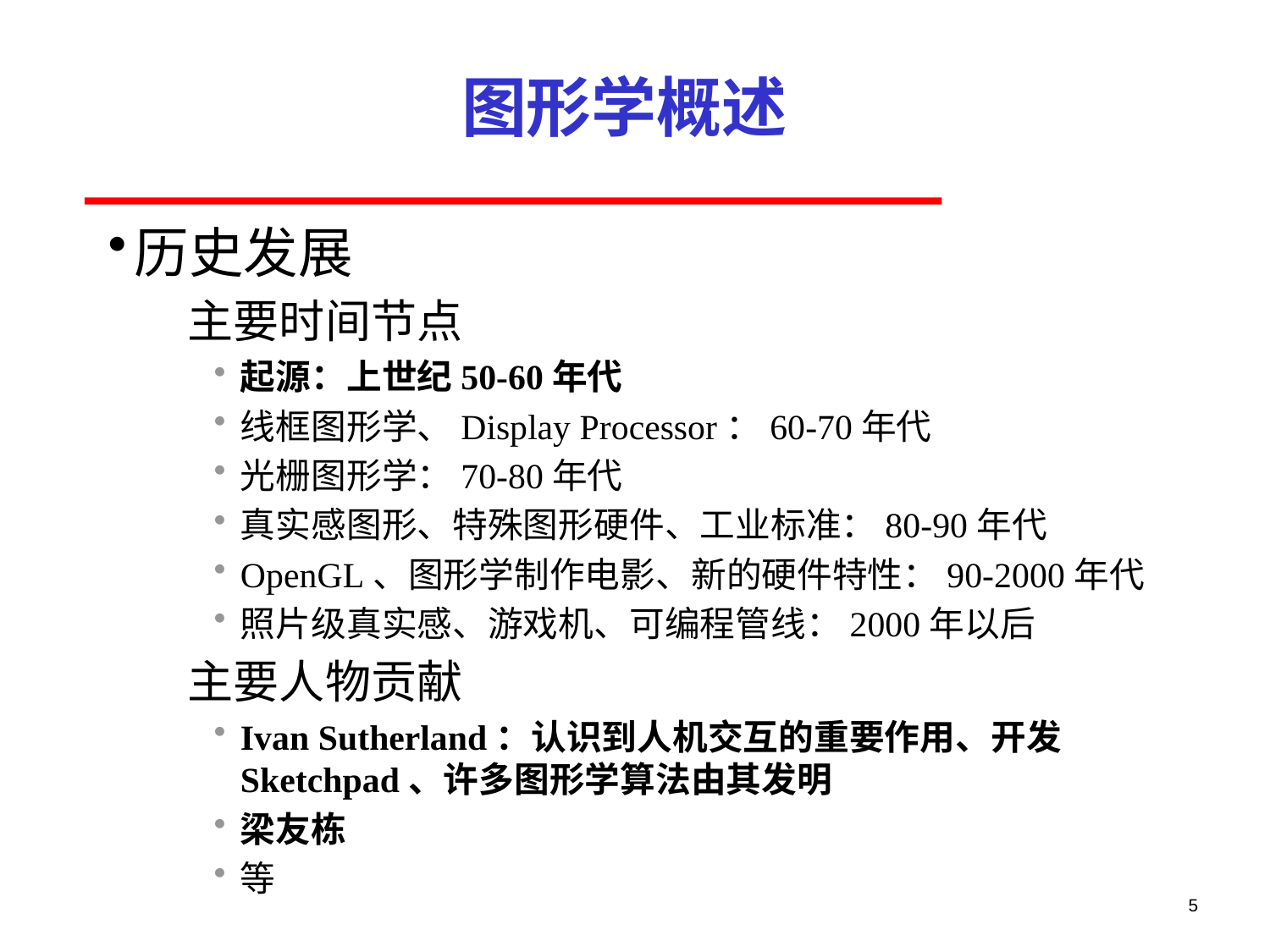

# 图形学概述
历史发展
主要时间节点
起源：上世纪50-60年代
线框图形学、Display Processor：60-70年代
光栅图形学：70-80年代
真实感图形、特殊图形硬件、工业标准：80-90年代
OpenGL、图形学制作电影、新的硬件特性：90-2000年代
照片级真实感、游戏机、可编程管线：2000年以后
主要人物贡献
Ivan Sutherland：认识到人机交互的重要作用、开发Sketchpad、许多图形学算法由其发明
梁友栋
等
5